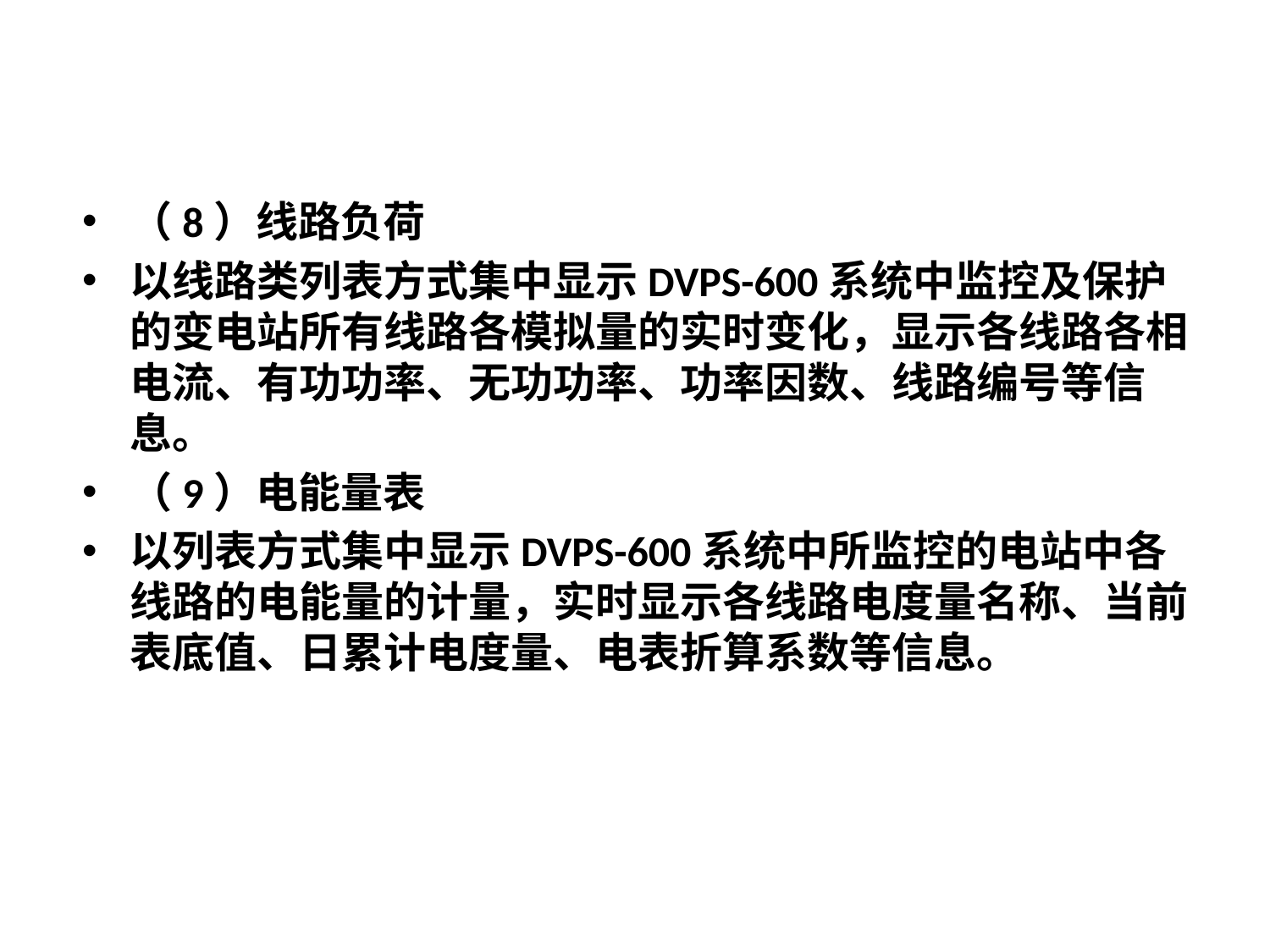

#
（8）线路负荷
以线路类列表方式集中显示DVPS-600系统中监控及保护的变电站所有线路各模拟量的实时变化，显示各线路各相电流、有功功率、无功功率、功率因数、线路编号等信息。
（9）电能量表
以列表方式集中显示DVPS-600系统中所监控的电站中各线路的电能量的计量，实时显示各线路电度量名称、当前表底值、日累计电度量、电表折算系数等信息。